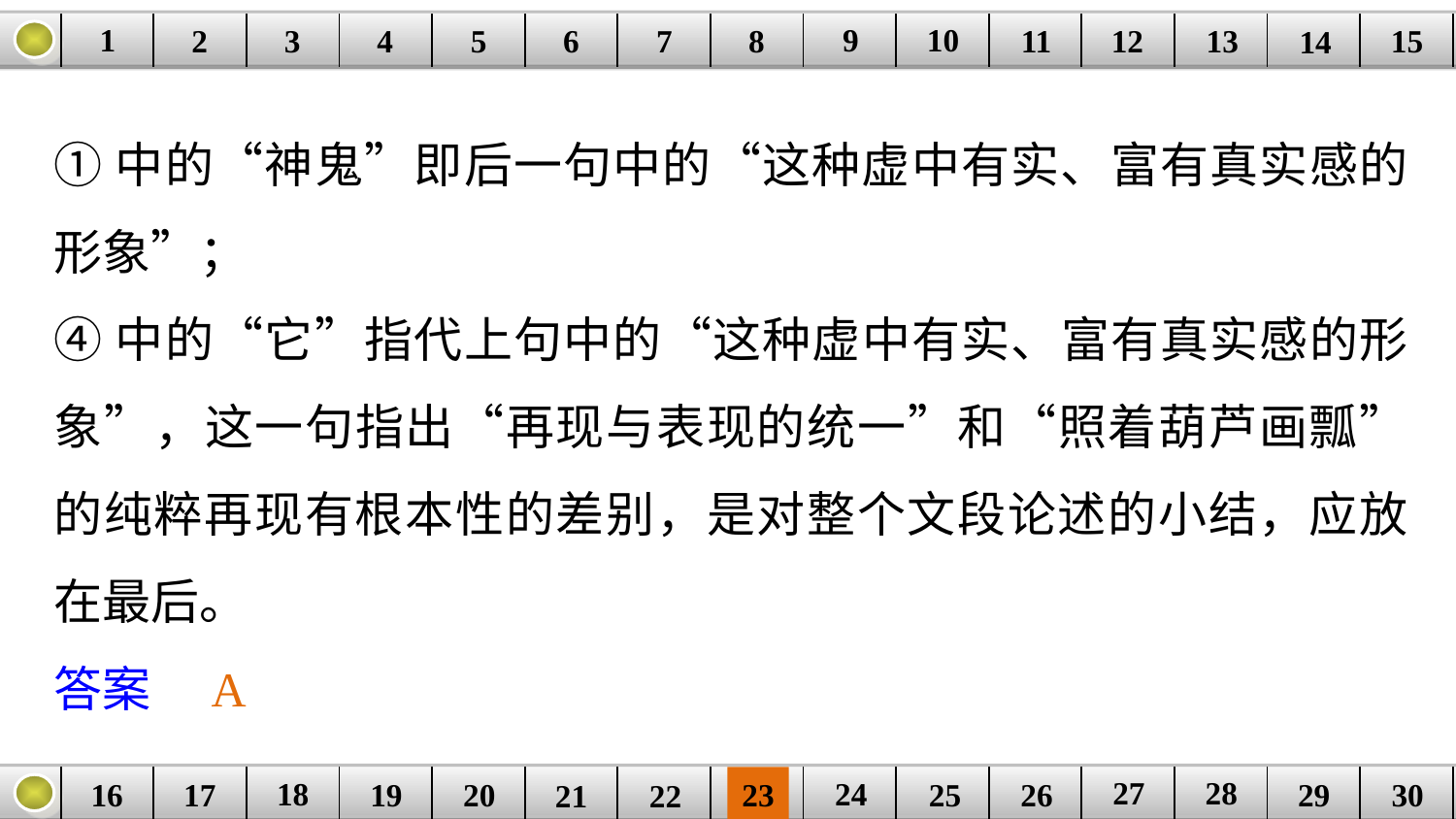

9
10
1
3
4
5
6
8
11
2
12
15
|  |  |  |  |  |  |  |  |  |  |  |  |  |  |  |
| --- | --- | --- | --- | --- | --- | --- | --- | --- | --- | --- | --- | --- | --- | --- |
7
13
14

①中的“神鬼”即后一句中的“这种虚中有实、富有真实感的形象”；
④中的“它”指代上句中的“这种虚中有实、富有真实感的形象”，这一句指出“再现与表现的统一”和“照着葫芦画瓢”的纯粹再现有根本性的差别，是对整个文段论述的小结，应放在最后。
答案　A

27
28
18
24
16
25
26
30
|  |  |  |  |  |  |  |  |  |  |  |  |  |  |  |
| --- | --- | --- | --- | --- | --- | --- | --- | --- | --- | --- | --- | --- | --- | --- |
23
17
19
20
29
21
22